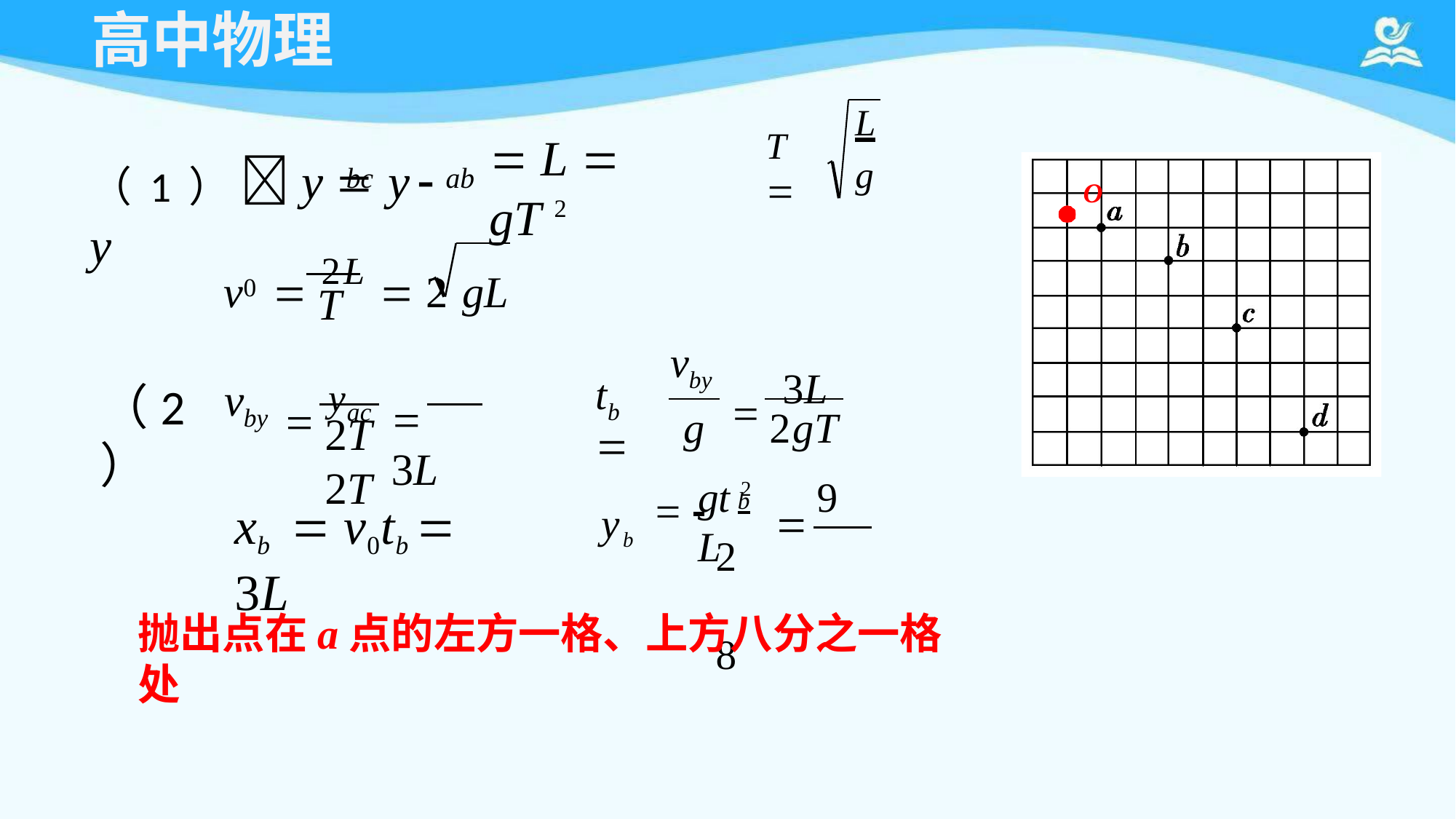

# 高中物理
L
g

T =
（1） Δy = y	− y
= L = gT 2

bc
ab

O

v	= 2L = 2	gL

0
T

v
=	3L
= 3L
=	yac
by
t	=
v
（2）
b

g	2gT
by
2T	2T

gt 2	9 L
=	 	b
2	8
xb	= v0tb	= 3L
yb
=

抛出点在a点的左方一格、上方八分之一格处